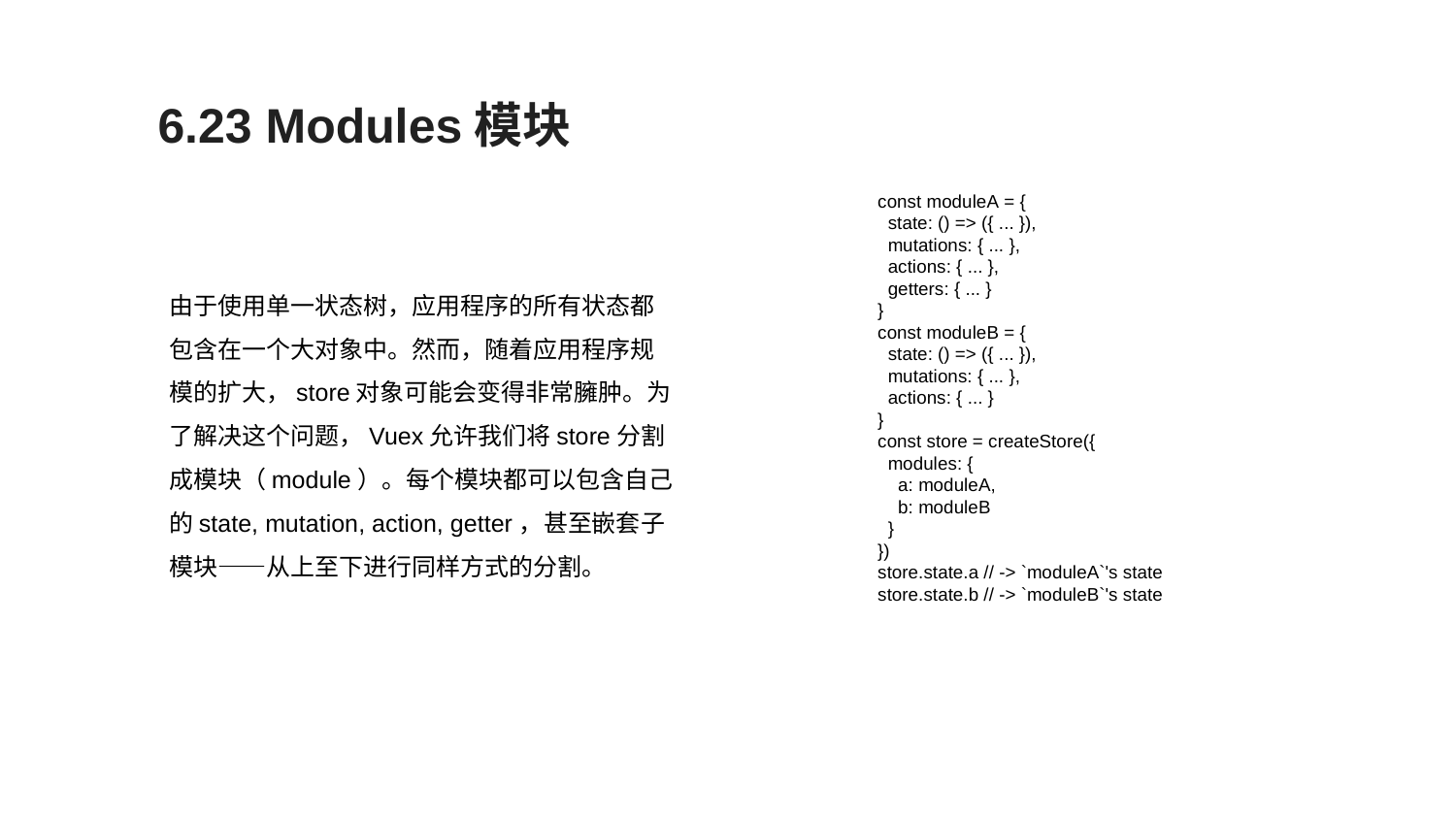

6.23 Modules模块
const moduleA = {
  state: () => ({ ... }),
  mutations: { ... },
  actions: { ... },
  getters: { ... }
}
const moduleB = {
  state: () => ({ ... }),
  mutations: { ... },
  actions: { ... }
}
const store = createStore({
  modules: {
    a: moduleA,
    b: moduleB
  }
})
store.state.a // -> `moduleA`'s state
store.state.b // -> `moduleB`'s state
由于使用单一状态树，应用程序的所有状态都包含在一个大对象中。然而，随着应用程序规模的扩大，store对象可能会变得非常臃肿。为了解决这个问题，Vuex允许我们将store分割成模块（module）。每个模块都可以包含自己的state, mutation, action, getter，甚至嵌套子模块——从上至下进行同样方式的分割。